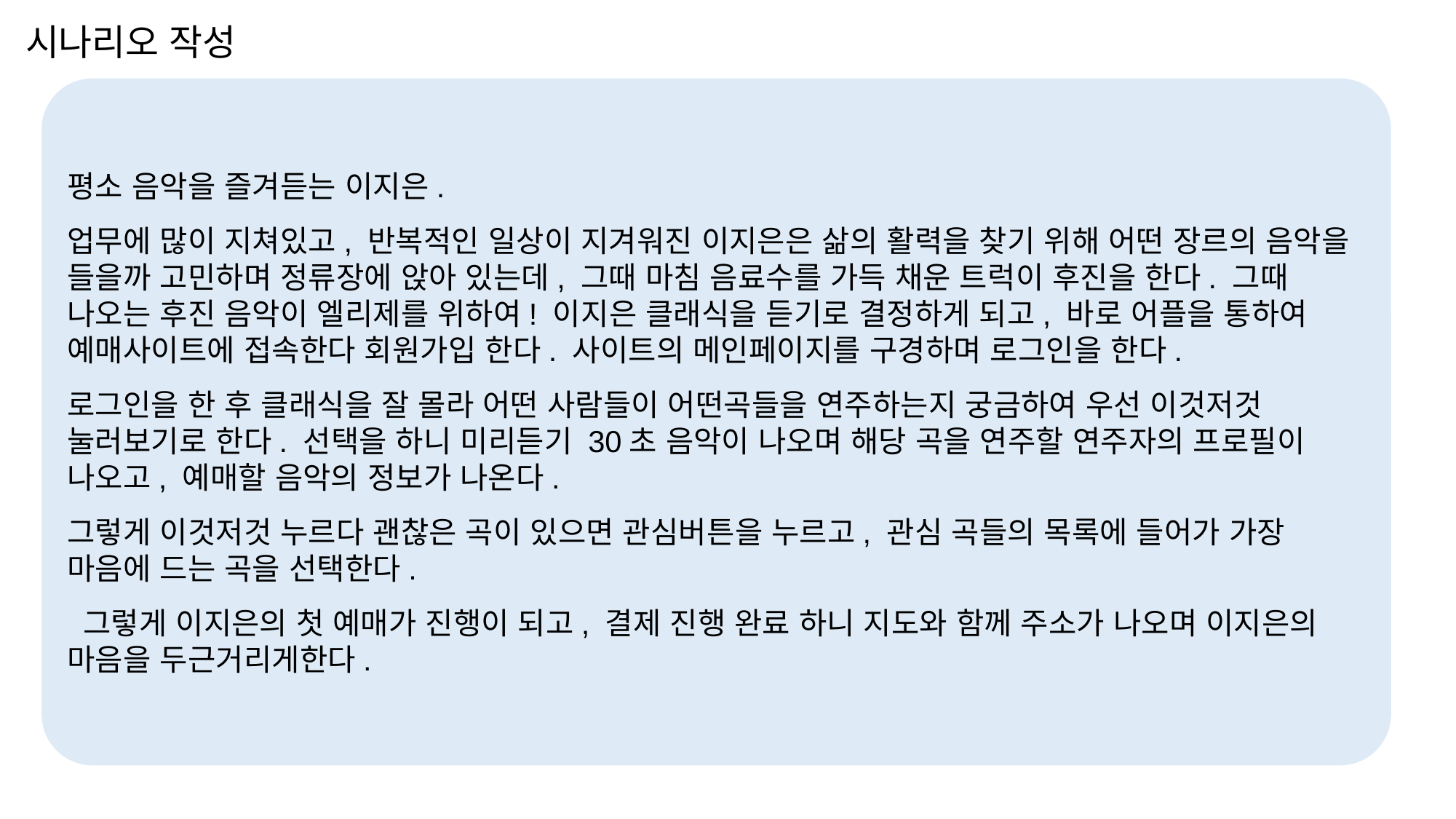

시나리오 작성
평소 음악을 즐겨듣는 이지은.
업무에 많이 지쳐있고, 반복적인 일상이 지겨워진 이지은은 삶의 활력을 찾기 위해 어떤 장르의 음악을 들을까 고민하며 정류장에 앉아 있는데, 그때 마침 음료수를 가득 채운 트럭이 후진을 한다. 그때 나오는 후진 음악이 엘리제를 위하여! 이지은 클래식을 듣기로 결정하게 되고, 바로 어플을 통하여 예매사이트에 접속한다 회원가입 한다. 사이트의 메인페이지를 구경하며 로그인을 한다.
로그인을 한 후 클래식을 잘 몰라 어떤 사람들이 어떤곡들을 연주하는지 궁금하여 우선 이것저것 눌러보기로 한다. 선택을 하니 미리듣기 30초 음악이 나오며 해당 곡을 연주할 연주자의 프로필이 나오고, 예매할 음악의 정보가 나온다.
그렇게 이것저것 누르다 괜찮은 곡이 있으면 관심버튼을 누르고, 관심 곡들의 목록에 들어가 가장 마음에 드는 곡을 선택한다.
 그렇게 이지은의 첫 예매가 진행이 되고, 결제 진행 완료 하니 지도와 함께 주소가 나오며 이지은의 마음을 두근거리게한다.